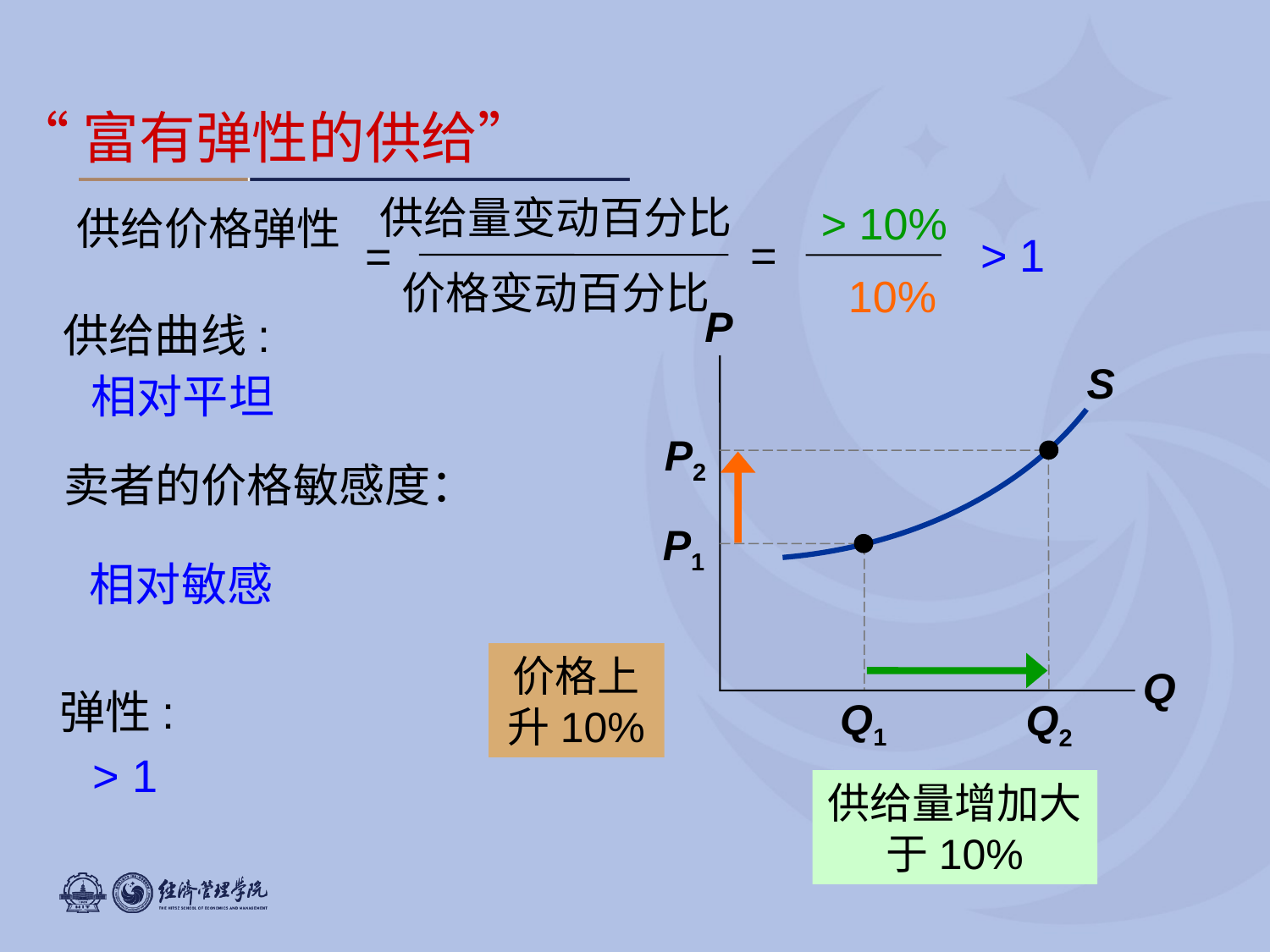

0
“富有弹性的供给”
供给量变动百分比
价格变动百分比
供给价格弹性
=
=

> 10%
> 1

S
10%
P

Q
供给曲线:
相对平坦
P2

卖者的价格敏感度：

Q2

P1

相对敏感

价格上升10%
弹性:
Q1
> 1
供给量增加大于10%